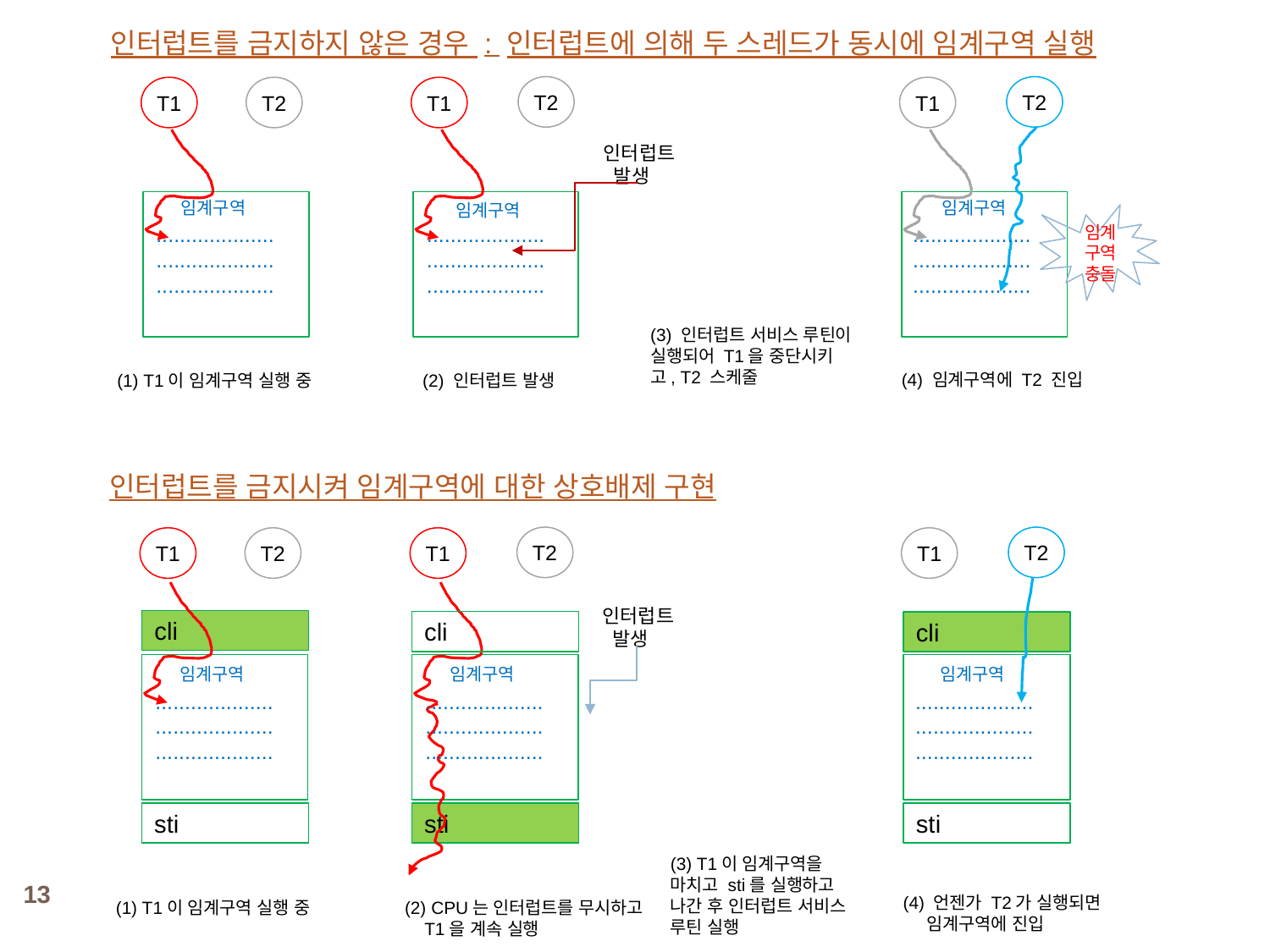

인터럽트를 금지하지 않은 경우 : 인터럽트에 의해 두 스레드가 동시에 임계구역 실행
T2
T2
T1
T2
T1
T1

인터럽트
 발생
임계구역
임계구역

임계구역

임계
구역
충돌
....................
....................
....................
....................
....................
....................
....................
....................
....................
(3) 인터럽트 서비스 루틴이 실행되어 T1을 중단시키고, T2 스케줄
(4) 임계구역에 T2 진입
(1) T1이 임계구역 실행 중
(2) 인터럽트 발생
인터럽트를 금지시켜 임계구역에 대한 상호배제 구현
T2
T2
T1
T2
T1
T1

인터럽트
 발생
cli
cli
cli

임계구역
임계구역
임계구역
....................
....................
....................
....................
....................
....................
....................
....................
....................

sti
sti
sti
(3) T1이 임계구역을
마치고 sti를 실행하고
나간 후 인터럽트 서비스
루틴 실행
13
(4) 언젠가 T2가 실행되면
    임계구역에 진입
(1) T1이 임계구역 실행 중
(2) CPU는 인터럽트를 무시하고
    T1을 계속 실행